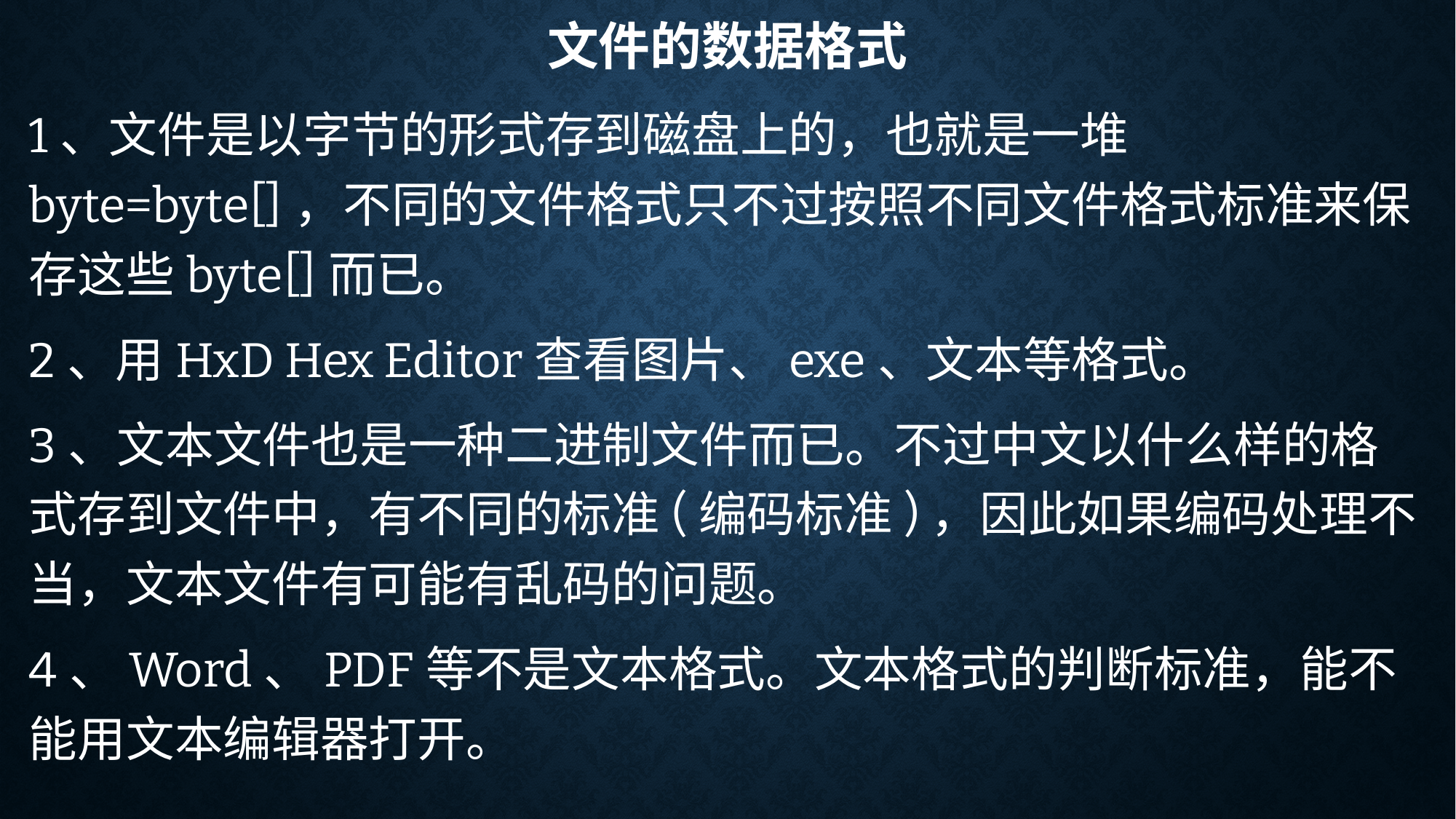

# 文件的数据格式
1、文件是以字节的形式存到磁盘上的，也就是一堆byte=byte[]，不同的文件格式只不过按照不同文件格式标准来保存这些byte[]而已。
2、用HxD Hex Editor查看图片、exe、文本等格式。
3、文本文件也是一种二进制文件而已。不过中文以什么样的格式存到文件中，有不同的标准(编码标准)，因此如果编码处理不当，文本文件有可能有乱码的问题。
4、Word、PDF等不是文本格式。文本格式的判断标准，能不能用文本编辑器打开。